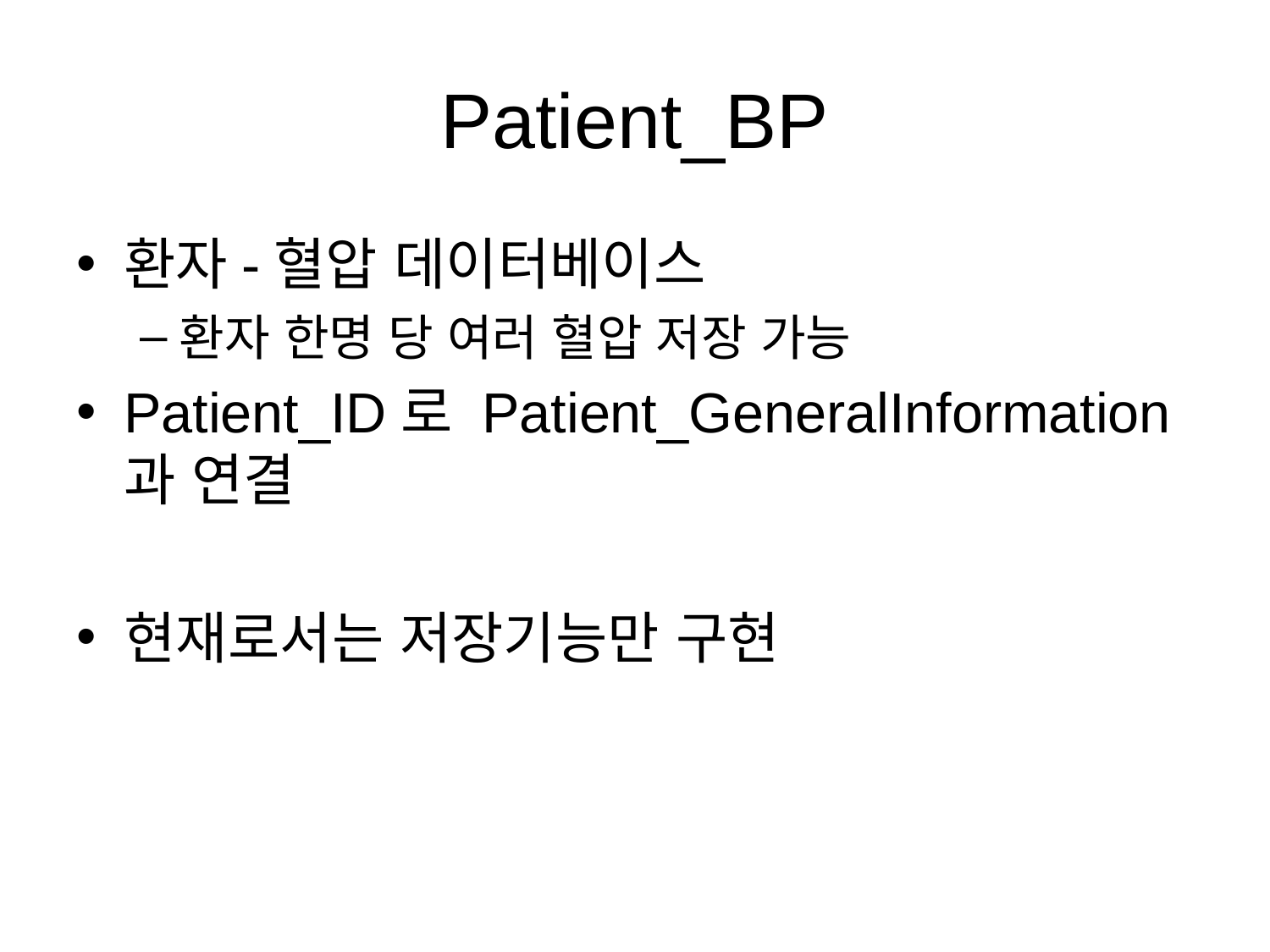

# Patient_BP
환자-혈압 데이터베이스
환자 한명 당 여러 혈압 저장 가능
Patient_ID로 Patient_GeneralInformation과 연결

현재로서는 저장기능만 구현